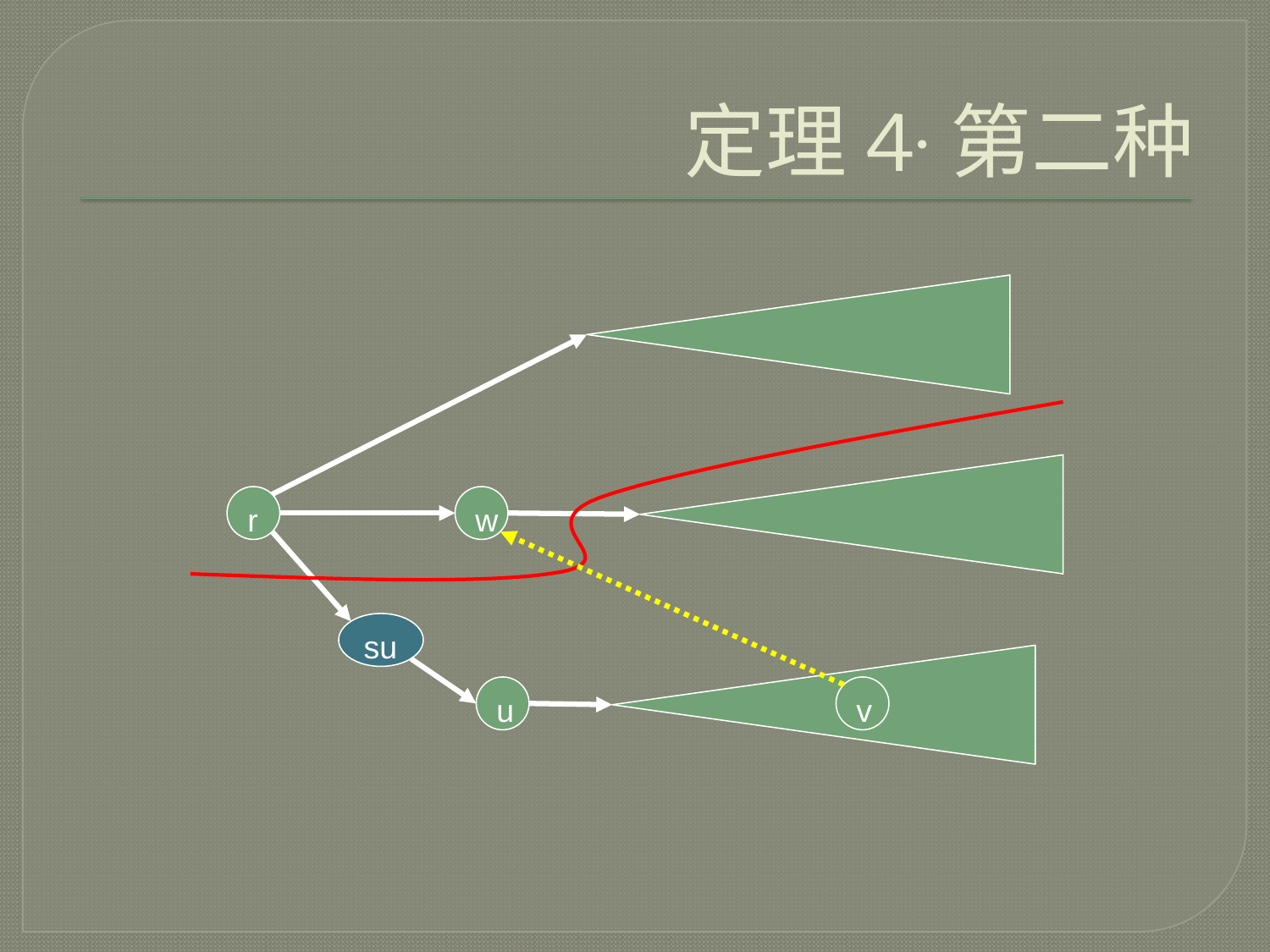

# 定理4·第二种

r
w

su
u
v